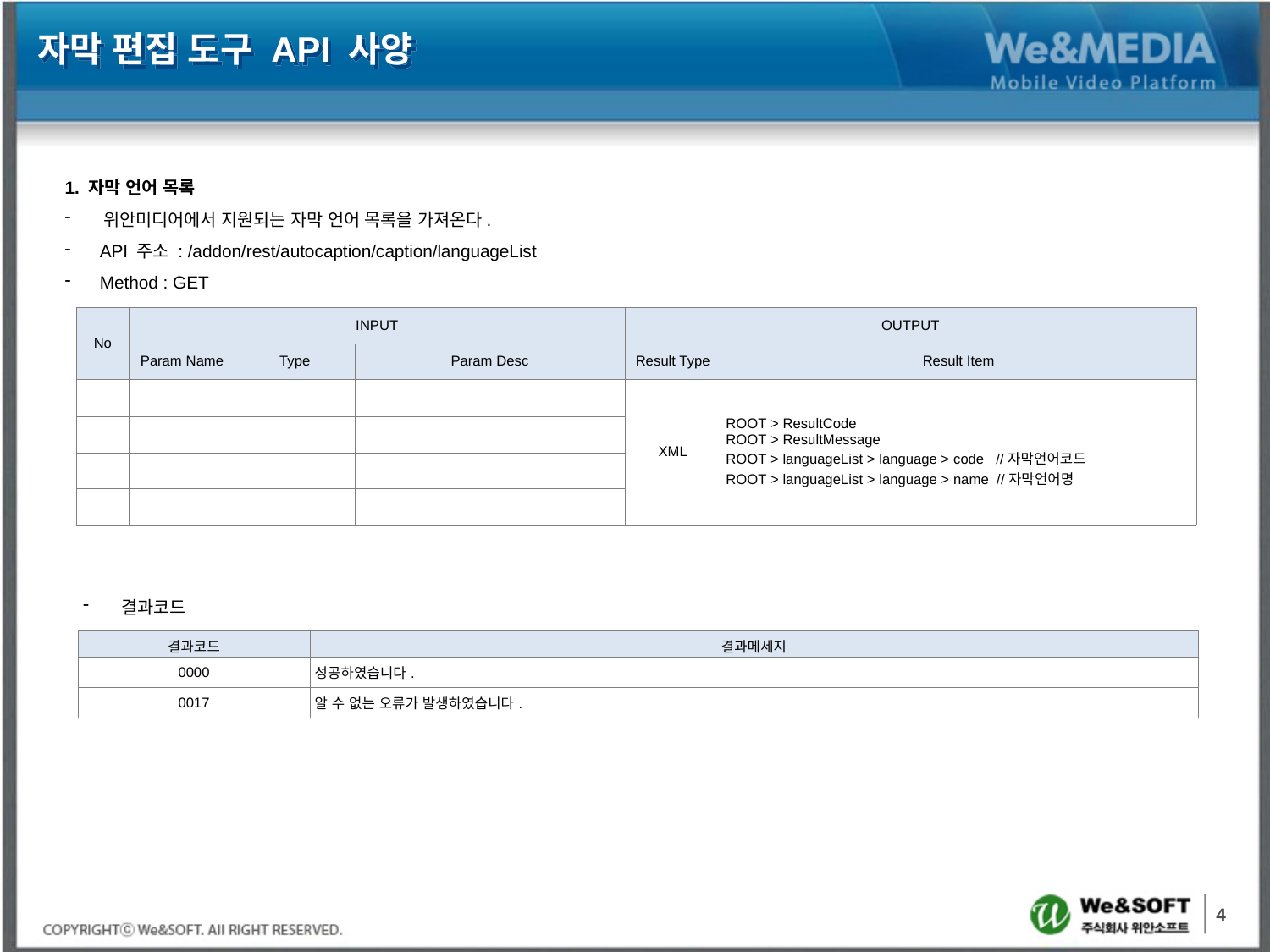

자막 편집 도구 API 사양
1. 자막 언어 목록
 위안미디어에서 지원되는 자막 언어 목록을 가져온다.
 API 주소 : /addon/rest/autocaption/caption/languageList
 Method : GET

| No | INPUT |  |  | OUTPUT |  |
| --- | --- | --- | --- | --- | --- |
|  | Param Name | Type | Param Desc | Result Type | Result Item |
|  |  |  |  | XML | ROOT > ResultCode ROOT > ResultMessage ROOT > languageList > language > code //자막언어코드 ROOT > languageList > language > name //자막언어명 |
|  |  |  |  |  |  |
|  |  |  |  |  |  |
|  |  |  |  |  |  |
 결과코드
| 결과코드 | 결과메세지 |
| --- | --- |
| 0000 | 성공하였습니다. |
| 0017 | 알 수 없는 오류가 발생하였습니다. |